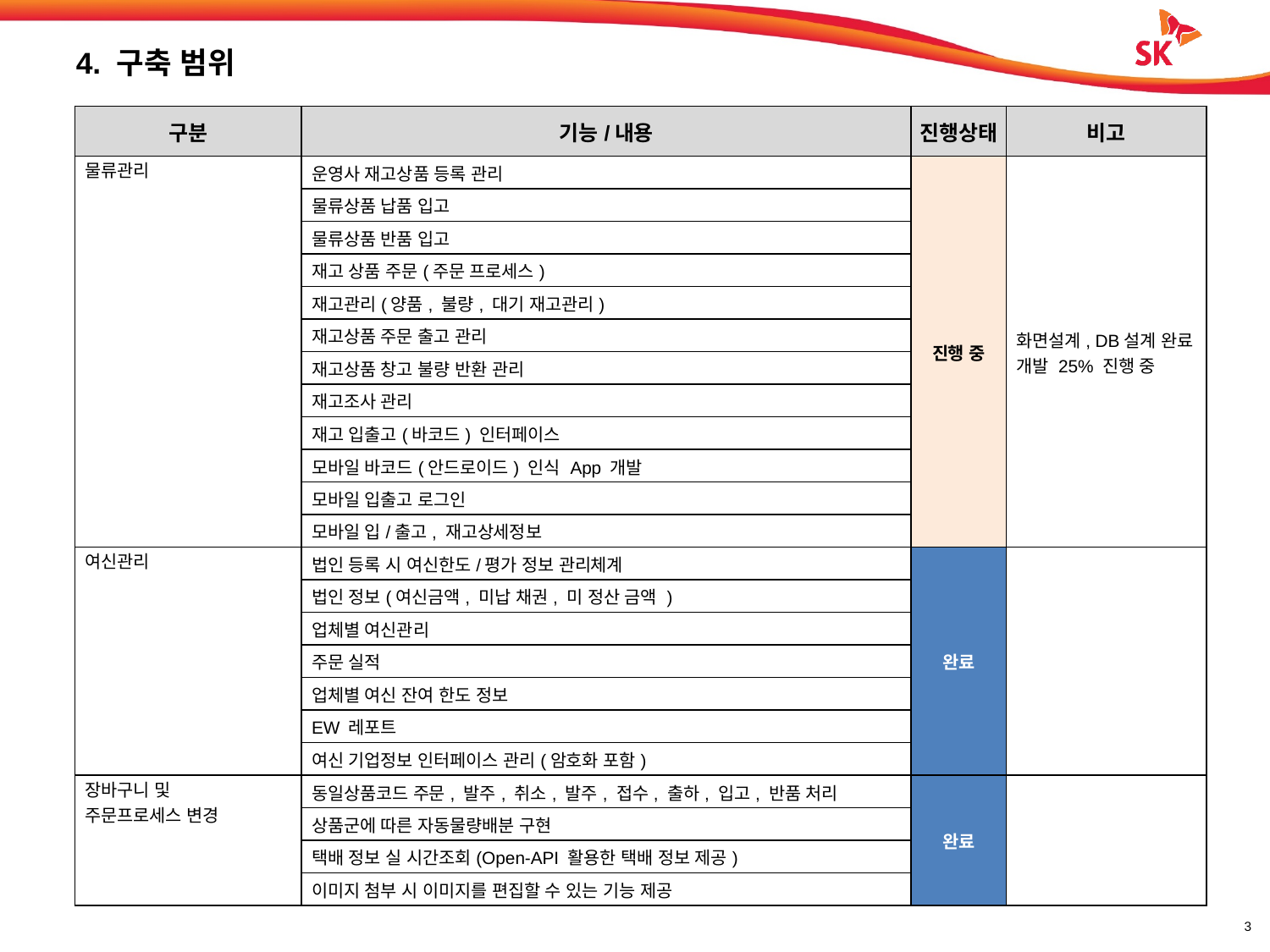

# 4. 구축 범위
| 구분 | 기능/내용 | 진행상태 | 비고 |
| --- | --- | --- | --- |
| 물류관리 | 운영사 재고상품 등록 관리 | 진행 중 | 화면설계, DB설계 완료 개발 25% 진행 중 |
|  | 물류상품 납품 입고 |  |  |
|  | 물류상품 반품 입고 |  |  |
|  | 재고 상품 주문(주문 프로세스) |  |  |
|  | 재고관리(양품, 불량, 대기 재고관리) |  |  |
|  | 재고상품 주문 출고 관리 |  |  |
|  | 재고상품 창고 불량 반환 관리 |  |  |
|  | 재고조사 관리 |  |  |
|  | 재고 입출고(바코드) 인터페이스 |  |  |
|  | 모바일 바코드(안드로이드) 인식 App 개발 |  |  |
|  | 모바일 입출고 로그인 |  |  |
|  | 모바일 입/출고, 재고상세정보 |  |  |
| 여신관리 | 법인 등록 시 여신한도/평가 정보 관리체계 | 완료 |  |
|  | 법인 정보(여신금액, 미납 채권, 미 정산 금액 ) |  |  |
|  | 업체별 여신관리 |  |  |
|  | 주문 실적 |  |  |
|  | 업체별 여신 잔여 한도 정보 |  |  |
|  | EW 레포트 |  |  |
|  | 여신 기업정보 인터페이스 관리(암호화 포함) |  |  |
| 장바구니 및 주문프로세스 변경 | 동일상품코드 주문, 발주, 취소, 발주, 접수, 출하, 입고, 반품 처리 | 완료 |  |
|  | 상품군에 따른 자동물량배분 구현 |  |  |
|  | 택배 정보 실 시간조회(Open-API 활용한 택배 정보 제공) |  |  |
|  | 이미지 첨부 시 이미지를 편집할 수 있는 기능 제공 |  |  |